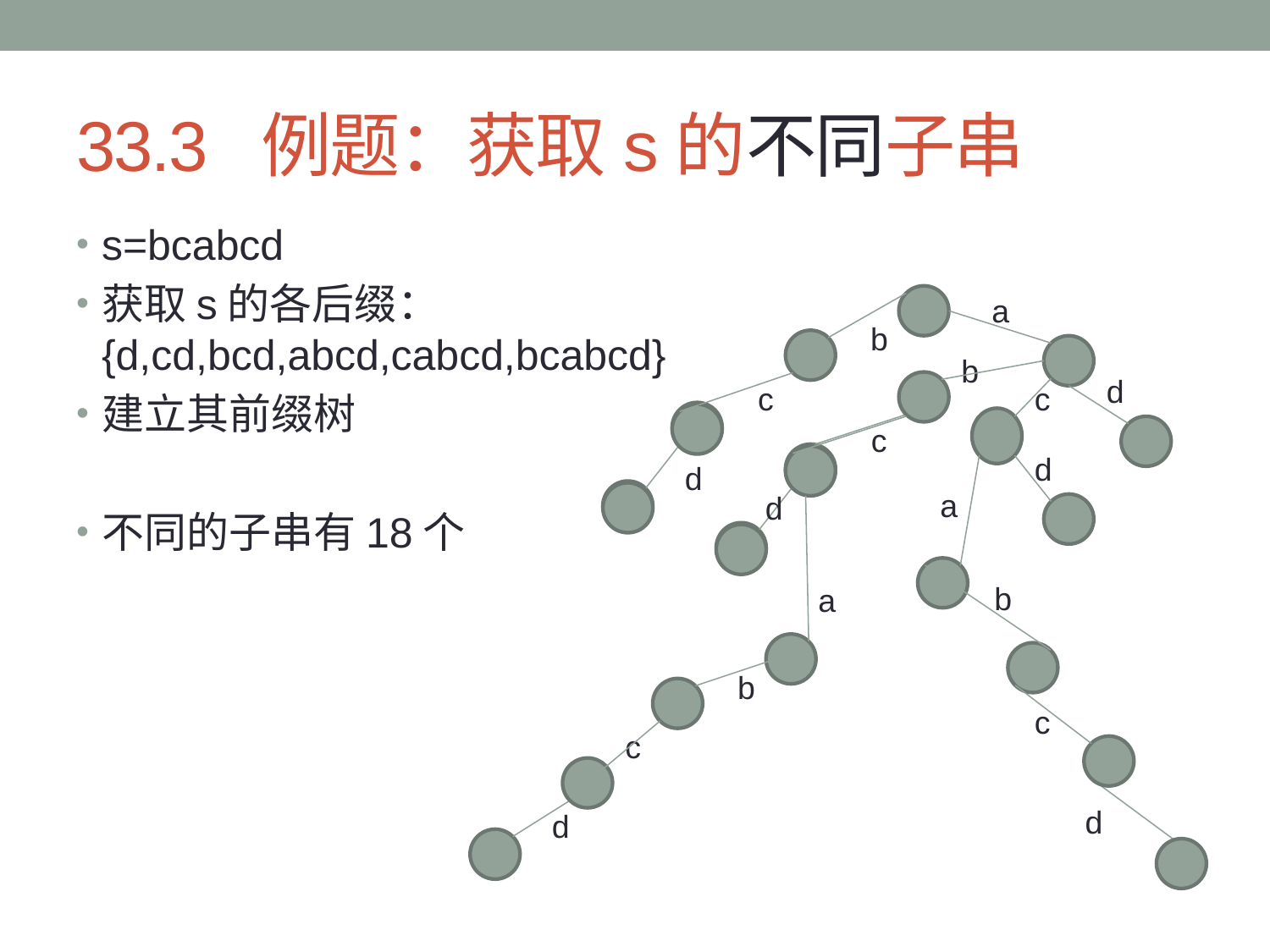

# 33.3  例题：获取s的不同子串
s=bcabcd
获取s的各后缀：{d,cd,bcd,abcd,cabcd,bcabcd}
建立其前缀树

不同的子串有18个

a

b

b
d

c
c

c

d

d
a

d

b
a

b

c
c

d
d